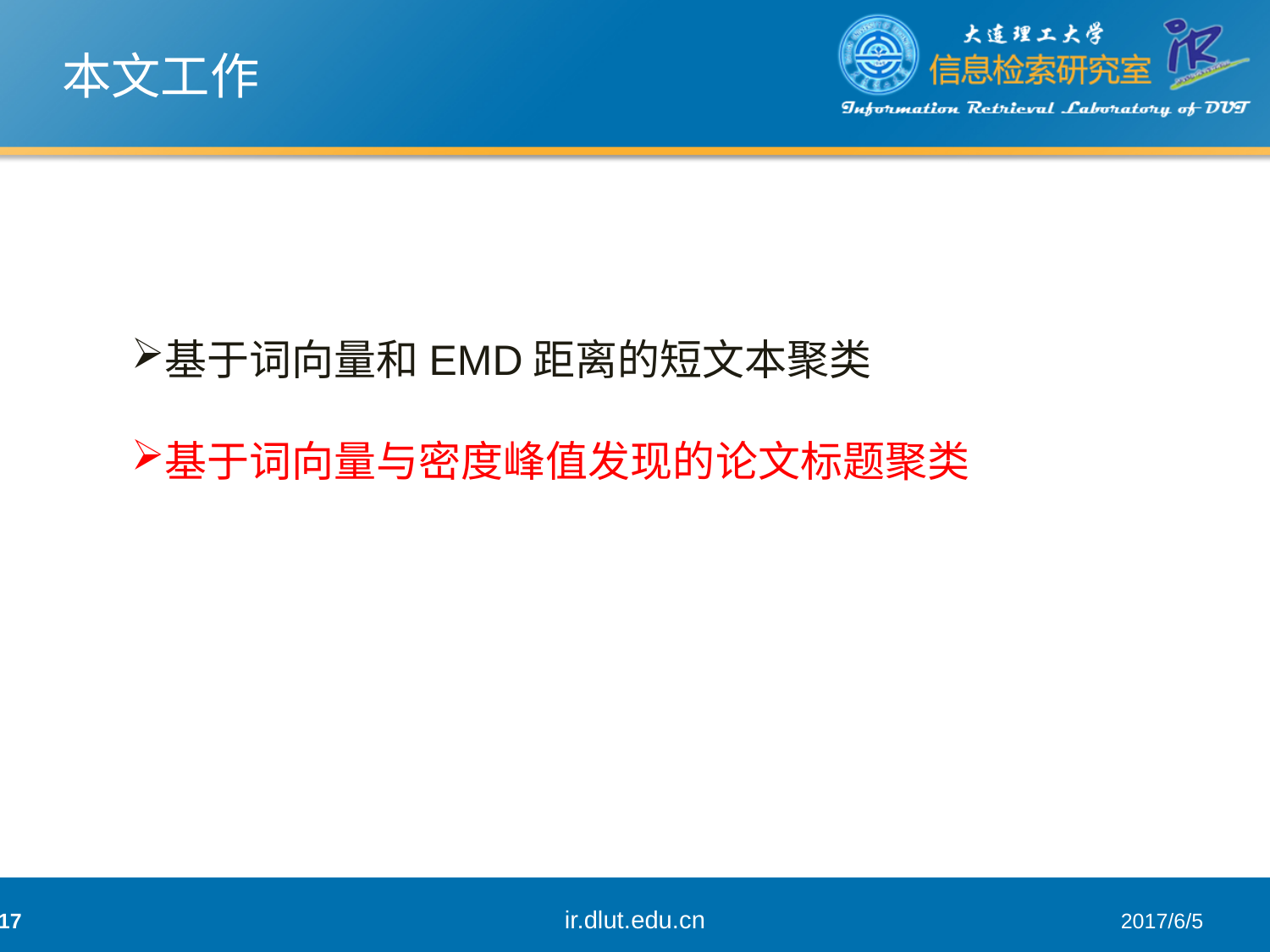

本文工作
基于词向量和EMD距离的短文本聚类

基于词向量与密度峰值发现的论文标题聚类